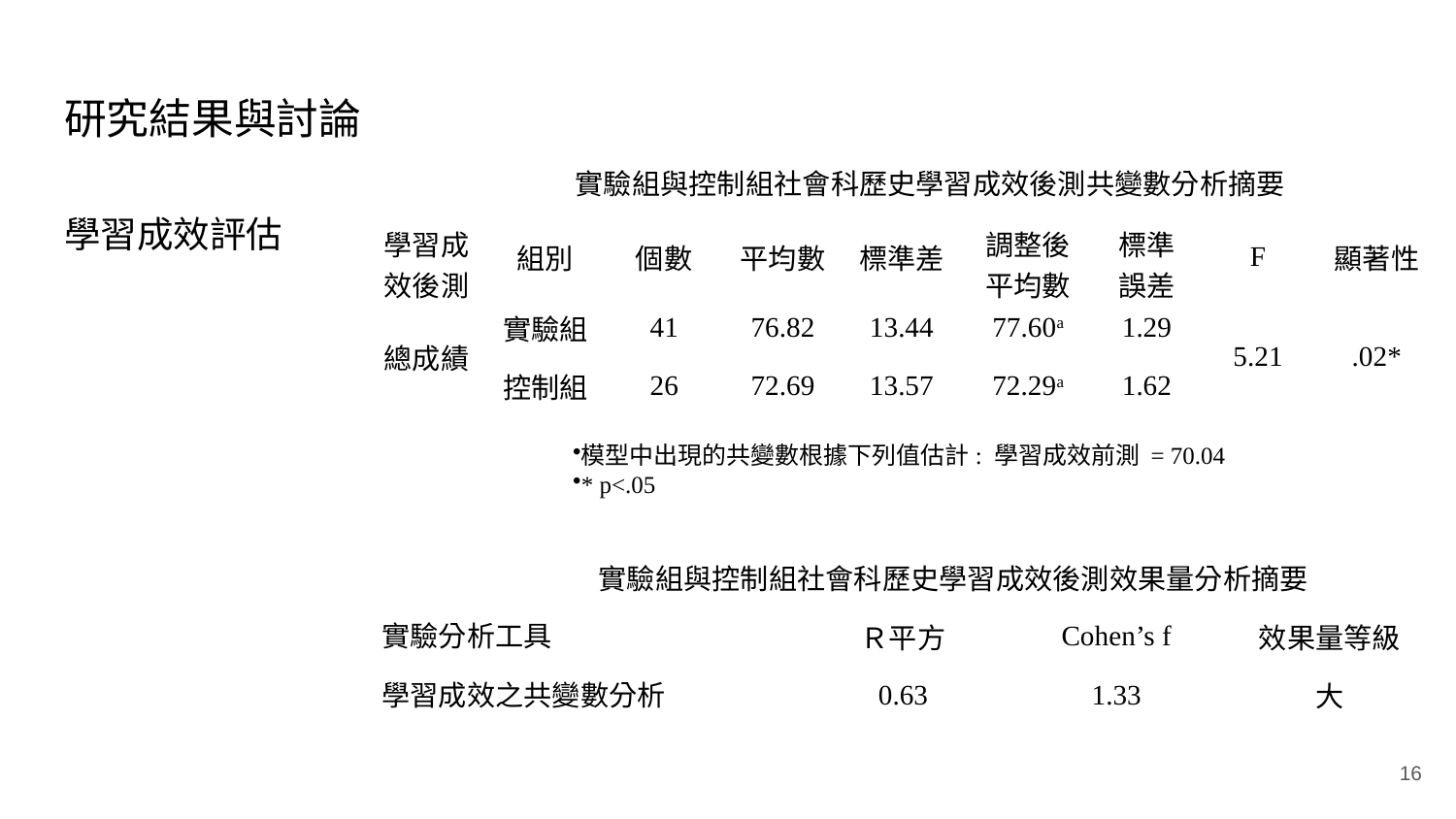

# 研究結果與討論
實驗組與控制組社會科歷史學習成效後測共變數分析摘要
學習成效評估
| 學習成效後測 | 組別 | 個數 | 平均數 | 標準差 | 調整後平均數 | 標準誤差 | F | 顯著性 |
| --- | --- | --- | --- | --- | --- | --- | --- | --- |
| 總成績 | 實驗組 | 41 | 76.82 | 13.44 | 77.60a | 1.29 | 5.21 | .02\* |
|  | 控制組 | 26 | 72.69 | 13.57 | 72.29a | 1.62 |  |  |
模型中出現的共變數根據下列值估計: 學習成效前測 = 70.04
* p<.05
實驗組與控制組社會科歷史學習成效後測效果量分析摘要
| 實驗分析工具 | Ｒ平方 | Cohen’s f | 效果量等級 |
| --- | --- | --- | --- |
| 學習成效之共變數分析 | 0.63 | 1.33 | 大 |
16